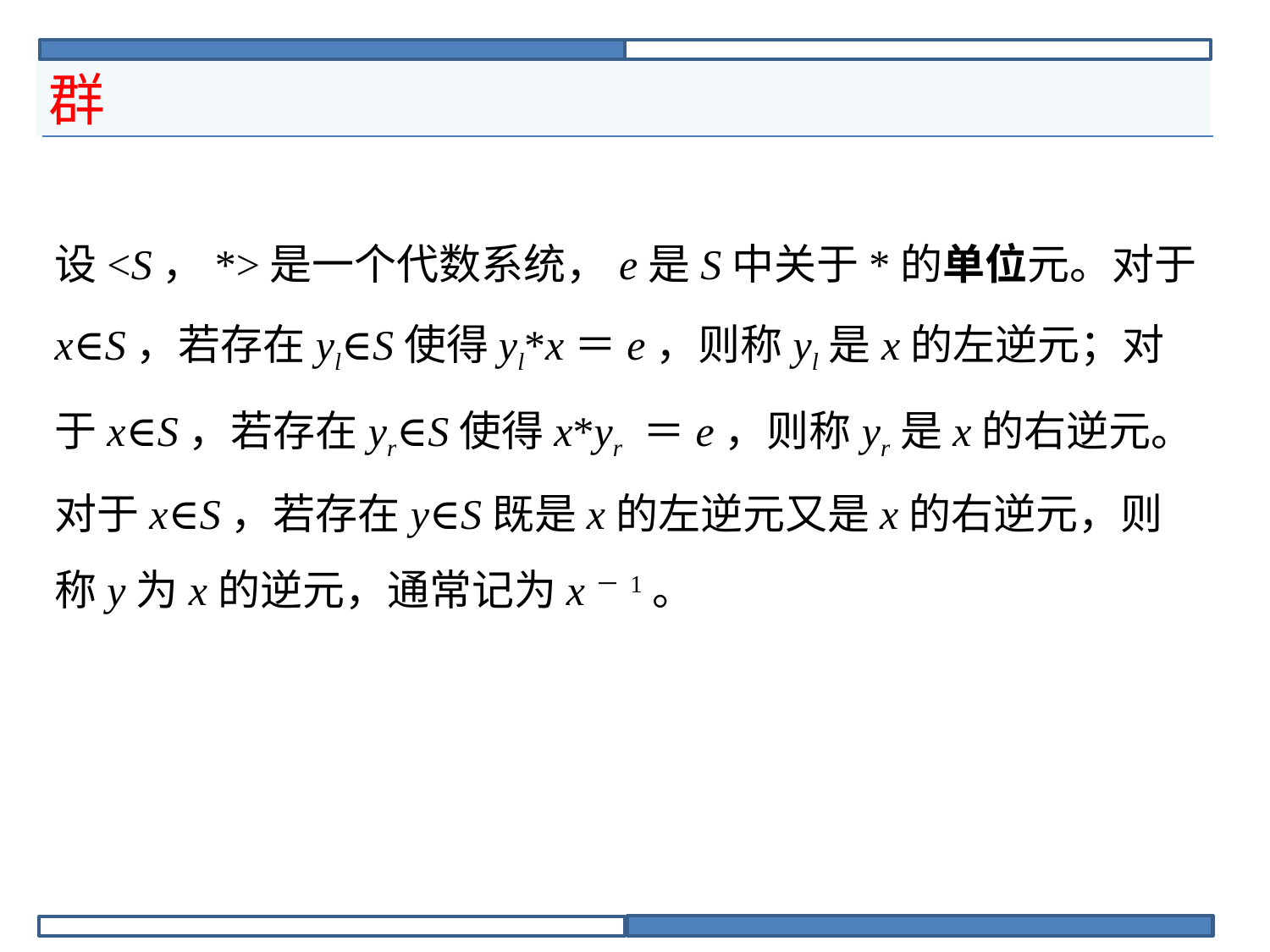

# 群
设<S，*>是一个代数系统，e是S中关于*的单位元。对于x∈S，若存在yl∈S使得yl*x＝e，则称yl是x的左逆元；对于x∈S，若存在yr∈S使得x*yr ＝e，则称yr是x的右逆元。对于x∈S，若存在y∈S既是x的左逆元又是x的右逆元，则称y为x的逆元，通常记为x－1。